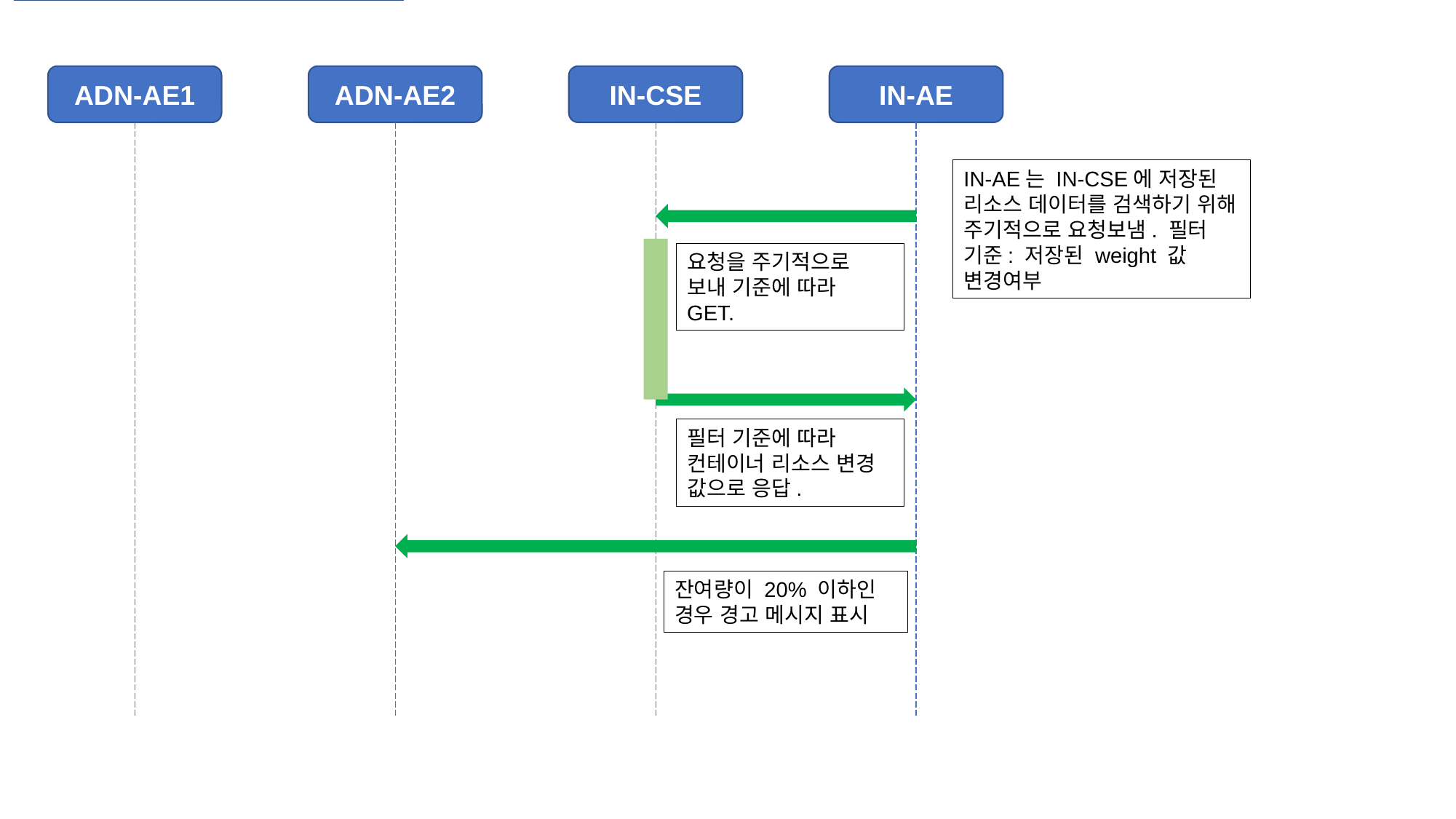

App Alarm
IN-CSE
IN-AE
ADN-AE1
ADN-AE2
IN-AE는 IN-CSE에 저장된 리소스 데이터를 검색하기 위해 주기적으로 요청보냄. 필터 기준: 저장된 weight 값 변경여부

요청을 주기적으로 보내 기준에 따라 GET.

필터 기준에 따라 컨테이너 리소스 변경 값으로 응답.

잔여량이 20% 이하인 경우 경고 메시지 표시